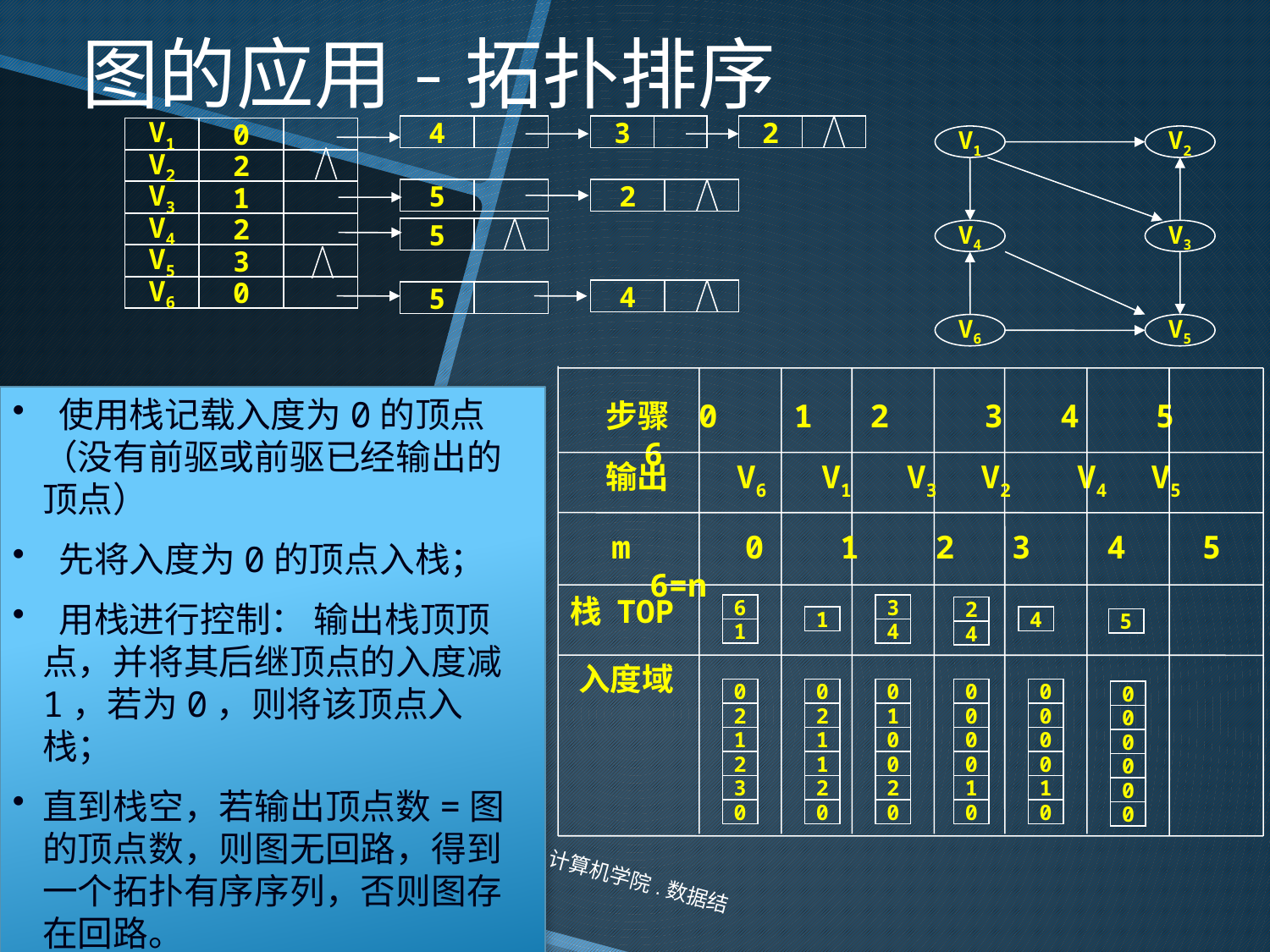

# 图的应用-拓扑排序
4

3

2

V1
0

V2
2

5

2

V3
1

V4
2
5

V5
3

V6
0

4

5

V1
V2

V4
V3

V6
V5

输出      V6     V1     V3    V2      V4    V5
m      0    1    2   3    4    5    6=n
栈 TOP
6
1
3
4
2
4
1
4
5
入度域

0
0
2
1
1
2
0
0
1
0
0
2
0

0
0
0
0
1
0
0
0
0
0
1
0
2
1
2
3
0

0
0
0
0
0
0

步骤   0    1   2     3   4    5      6
 使用栈记载入度为0的顶点（没有前驱或前驱已经输出的顶点）
 先将入度为0的顶点入栈；
 用栈进行控制： 输出栈顶顶点，并将其后继顶点的入度减1，若为0，则将该顶点入栈；
直到栈空，若输出顶点数=图的顶点数，则图无回路，得到一个拓扑有序序列，否则图存在回路。
电子科技.计算机学院.数据结构与算法